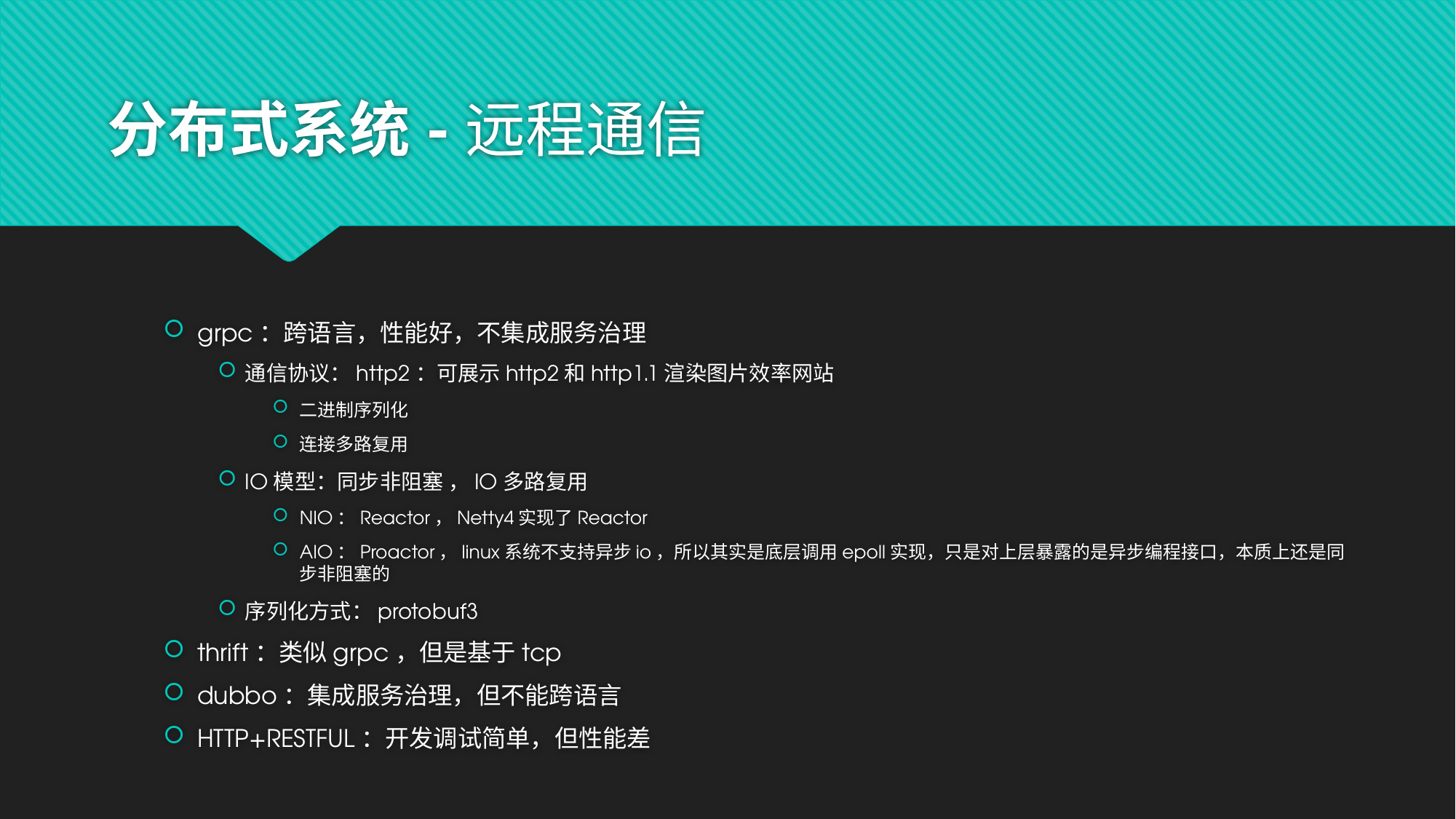

# 分布式系统-远程通信

grpc：跨语言，性能好，不集成服务治理
通信协议：http2：可展示http2和http1.1渲染图片效率网站
二进制序列化
连接多路复用
IO模型：同步非阻塞 ，IO多路复用
NIO：Reactor，Netty4实现了Reactor
AIO：Proactor，linux系统不支持异步io，所以其实是底层调用epoll实现，只是对上层暴露的是异步编程接口，本质上还是同步非阻塞的
序列化方式：protobuf3
thrift：类似grpc，但是基于tcp
dubbo：集成服务治理，但不能跨语言
HTTP+RESTFUL：开发调试简单，但性能差